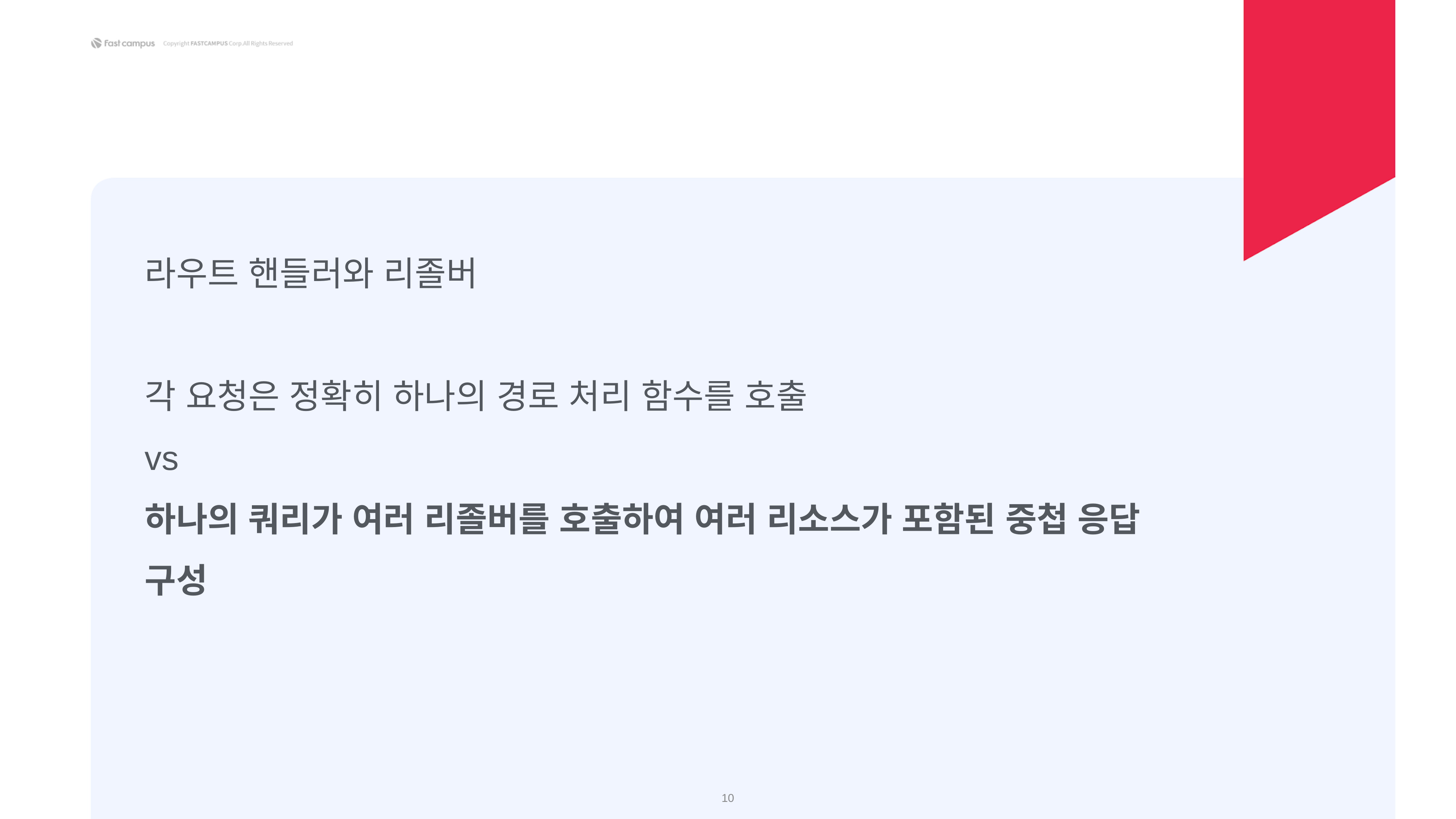

라우트 핸들러와 리졸버

각 요청은 정확히 하나의 경로 처리 함수를 호출
vs
하나의 쿼리가 여러 리졸버를 호출하여 여러 리소스가 포함된 중첩 응답 구성
10